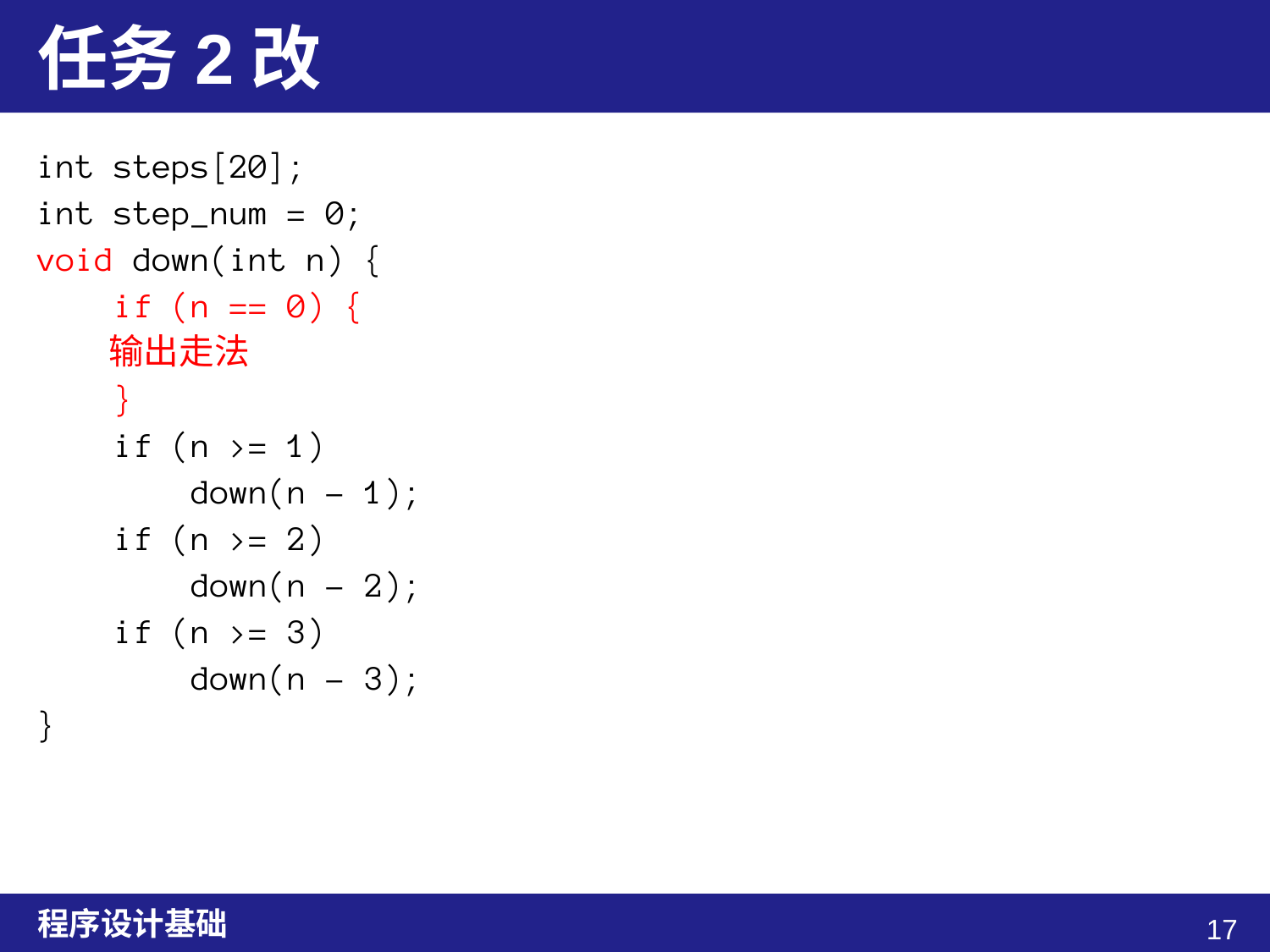

# 任务2改
int steps[20];
int step_num = 0;
void down(int n) {
    if (n == 0) {
        输出走法
    }
    if (n >= 1)
        down(n - 1);
    if (n >= 2)
        down(n - 2);
    if (n >= 3)
        down(n - 3);
}